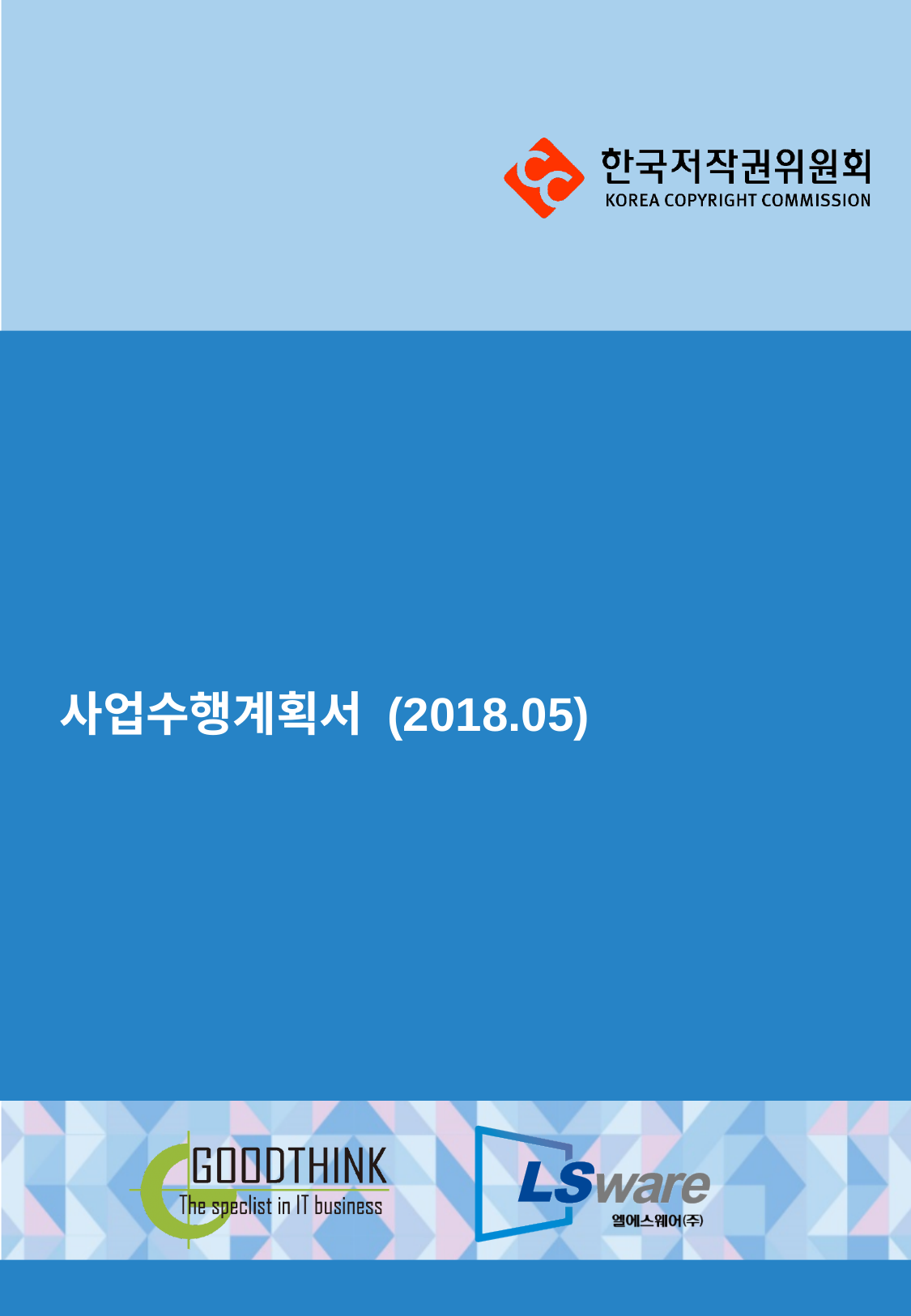

# 저작권기술 성능평가 시스템개선 및 고도화 사업
사업수행계획서 (2018.05)